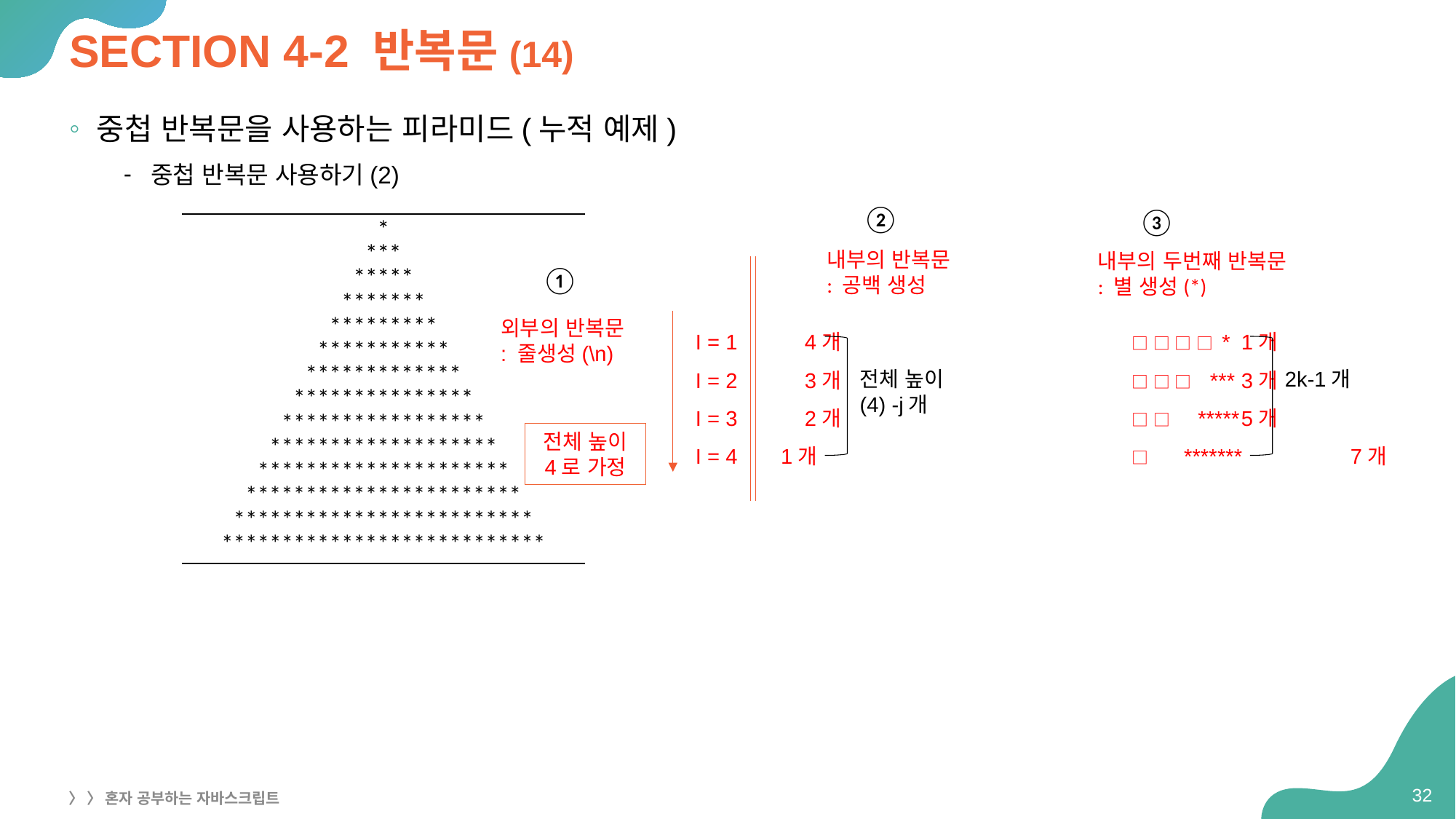

# SECTION 4-2 반복문(14)
중첩 반복문을 사용하는 피라미드(누적 예제)
중첩 반복문 사용하기(2)

②
③
| \* \*\*\* \*\*\*\*\* \*\*\*\*\*\*\* \*\*\*\*\*\*\*\*\* \*\*\*\*\*\*\*\*\*\*\* \*\*\*\*\*\*\*\*\*\*\*\*\* \*\*\*\*\*\*\*\*\*\*\*\*\*\*\* \*\*\*\*\*\*\*\*\*\*\*\*\*\*\*\*\* \*\*\*\*\*\*\*\*\*\*\*\*\*\*\*\*\*\*\* \*\*\*\*\*\*\*\*\*\*\*\*\*\*\*\*\*\*\*\*\* \*\*\*\*\*\*\*\*\*\*\*\*\*\*\*\*\*\*\*\*\*\*\* \*\*\*\*\*\*\*\*\*\*\*\*\*\*\*\*\*\*\*\*\*\*\*\*\* \*\*\*\*\*\*\*\*\*\*\*\*\*\*\*\*\*\*\*\*\*\*\*\*\*\*\* |
| --- |
내부의 반복문
: 공백 생성
내부의 두번째 반복문
: 별 생성(*)
①
외부의 반복문
: 줄생성(\n)
I = 1	4개			□ □ □ □ *	1개
I = 2	3개			□ □ □   ***	3개
I = 3	2개			□ □     *****	5개
I = 4	1개			□     *******	7개

전체 높이
(4) -j개
2k-1개
전체 높이
4로 가정
32
〉 〉 혼자 공부하는 자바스크립트